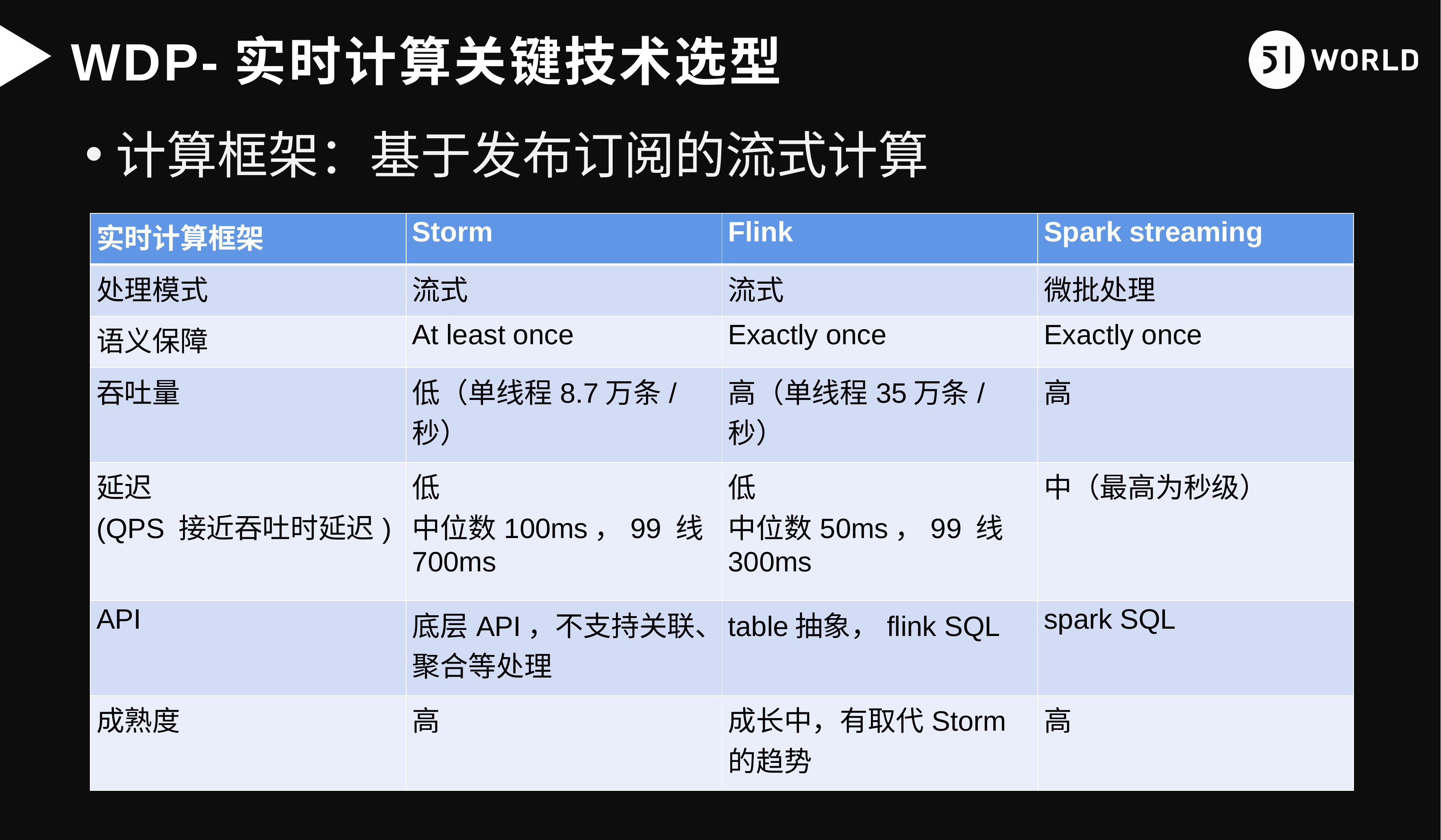

WDP-实时计算关键技术选型
计算框架：基于发布订阅的流式计算

| 实时计算框架 | Storm | Flink | Spark streaming |
| --- | --- | --- | --- |
| 处理模式 | 流式 | 流式 | 微批处理 |
| 语义保障 | At least once | Exactly once | Exactly once |
| 吞吐量 | 低（单线程8.7万条/秒） | 高（单线程35万条/秒） | 高 |
| 延迟 (QPS 接近吞吐时延迟) | 低 中位数100ms，99 线 700ms | 低 中位数50ms，99 线300ms | 中（最高为秒级） |
| API | 底层API，不支持关联、聚合等处理 | table抽象，flink SQL | spark SQL |
| 成熟度 | 高 | 成长中，有取代Storm的趋势 | 高 |